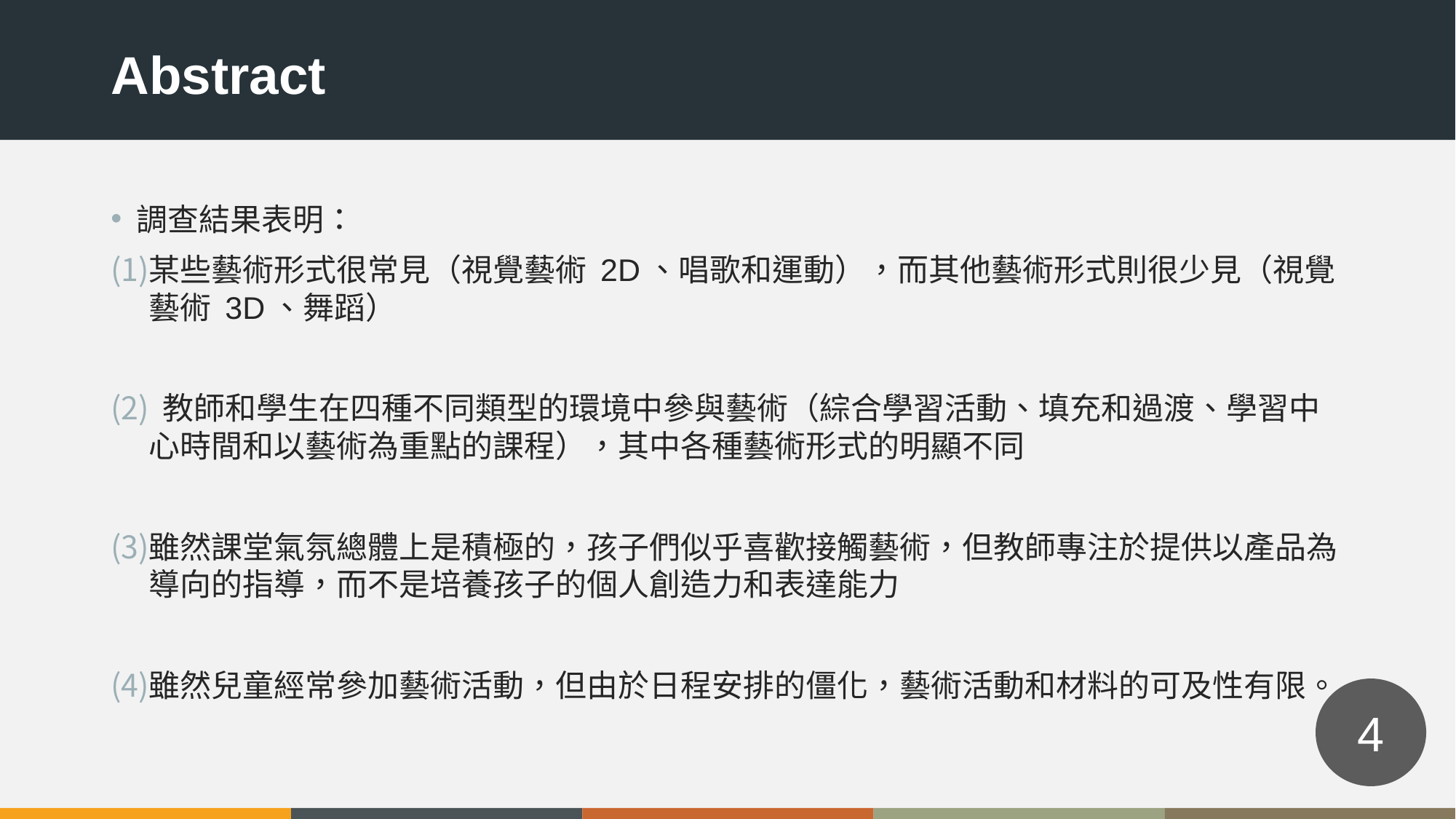

Abstract
調查結果表明：
某些藝術形式很常見（視覺藝術 2D、唱歌和運動），而其他藝術形式則很少見（視覺藝術 3D、舞蹈）

 教師和學生在四種不同類型的環境中參與藝術（綜合學習活動、填充和過渡、學習中心時間和以藝術為重點的課程），其中各種藝術形式的明顯不同

雖然課堂氣氛總體上是積極的，孩子們似乎喜歡接觸藝術，但教師專注於提供以產品為導向的指導，而不是培養孩子的個人創造力和表達能力

雖然兒童經常參加藝術活動，但由於日程安排的僵化，藝術活動和材料的可及性有限。

4